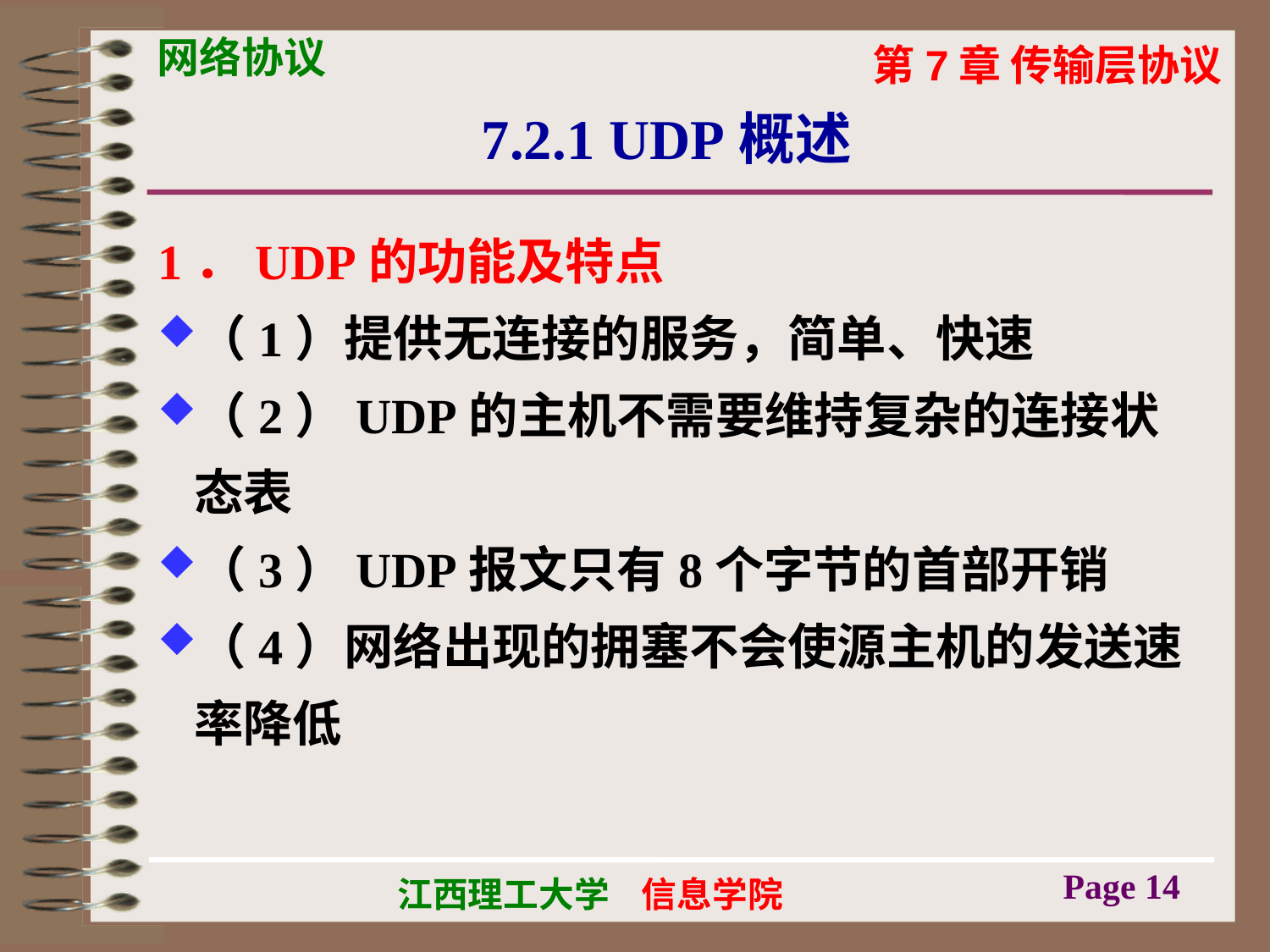

# 7.2.1 UDP概述
1．UDP的功能及特点
（1）提供无连接的服务，简单、快速
（2）UDP的主机不需要维持复杂的连接状态表
（3）UDP报文只有8个字节的首部开销
（4）网络出现的拥塞不会使源主机的发送速率降低
Page 14